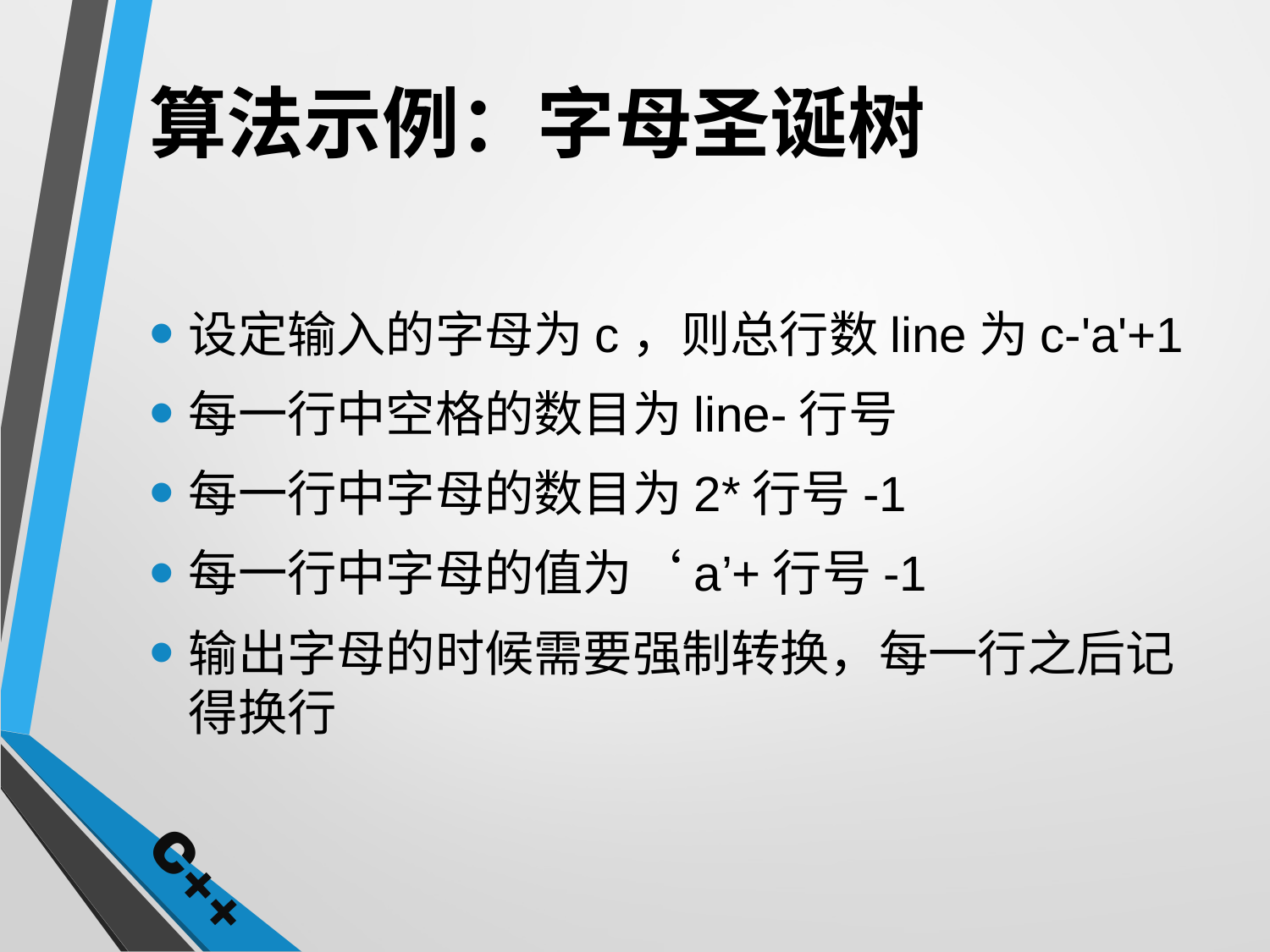

# 算法示例：字母圣诞树
设定输入的字母为c，则总行数line为c-'a'+1
每一行中空格的数目为line-行号
每一行中字母的数目为2*行号-1
每一行中字母的值为‘a’+行号-1
输出字母的时候需要强制转换，每一行之后记得换行